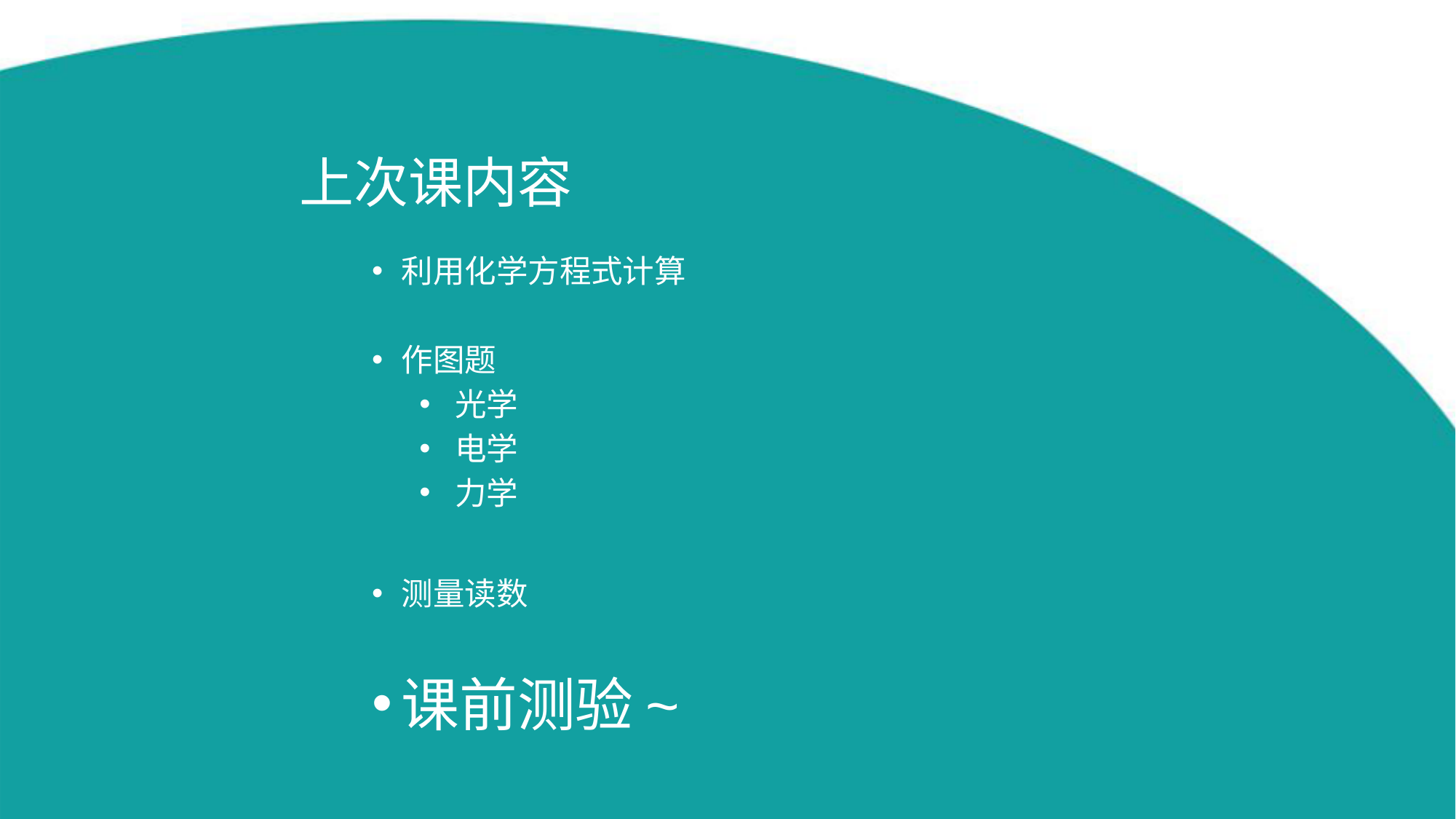

# 上次课内容
利用化学方程式计算

作图题
光学
电学
力学

测量读数

课前测验~